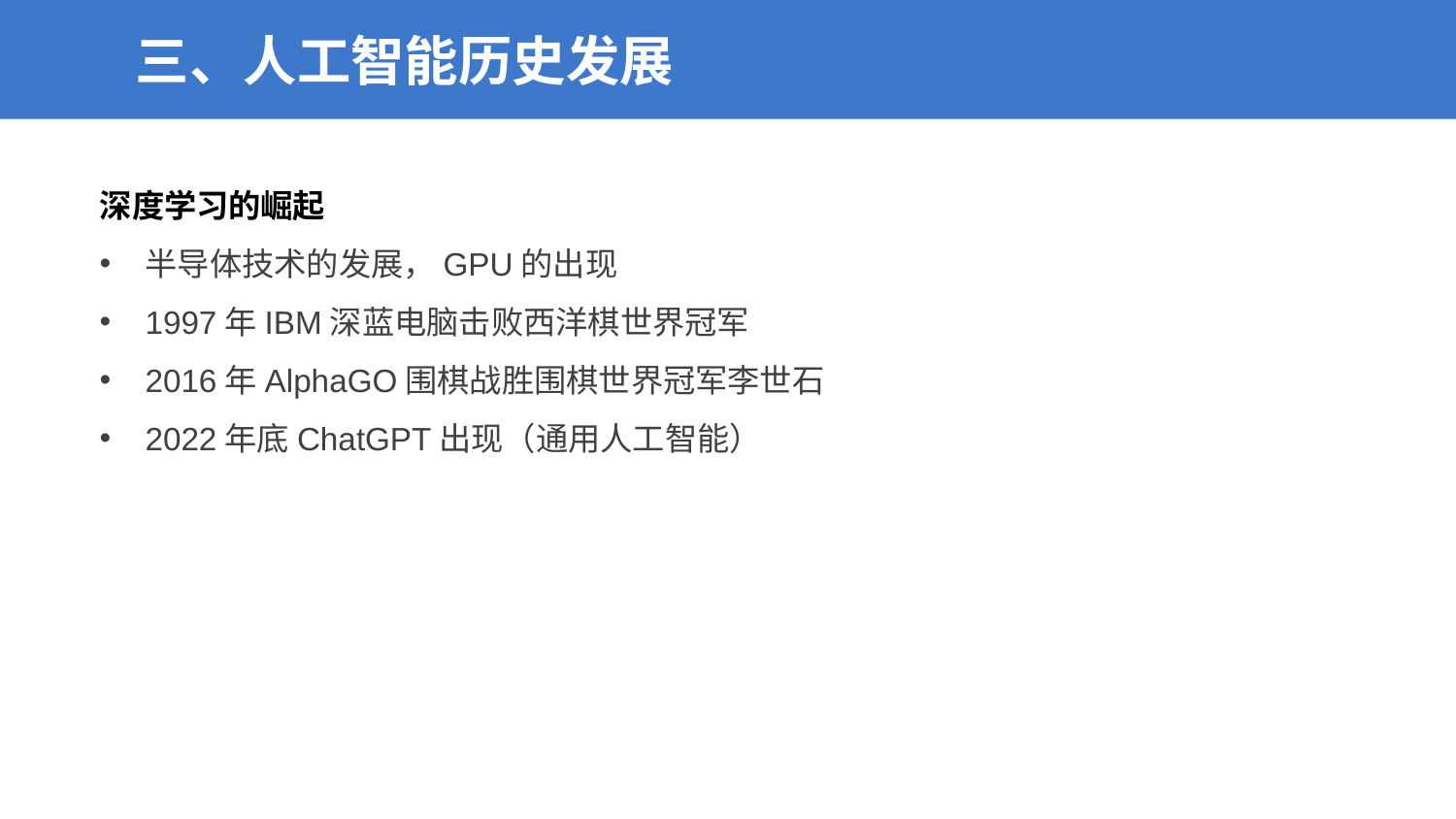

三、人工智能历史发展
深度学习的崛起
半导体技术的发展，GPU的出现
1997年IBM深蓝电脑击败西洋棋世界冠军
2016年AlphaGO围棋战胜围棋世界冠军李世石
2022年底ChatGPT出现（通用人工智能）